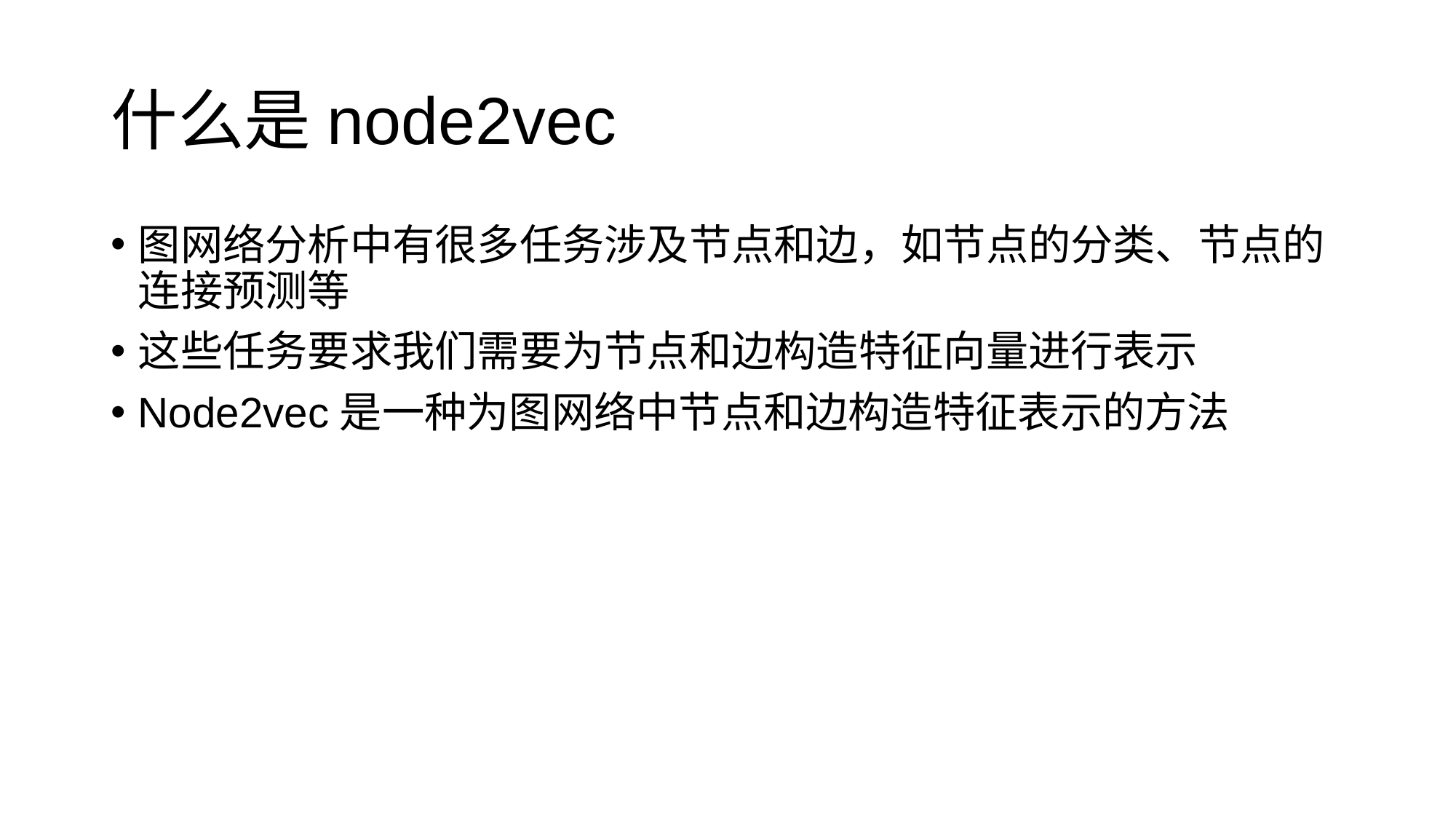

# 什么是node2vec
图网络分析中有很多任务涉及节点和边，如节点的分类、节点的连接预测等
这些任务要求我们需要为节点和边构造特征向量进行表示
Node2vec是一种为图网络中节点和边构造特征表示的方法